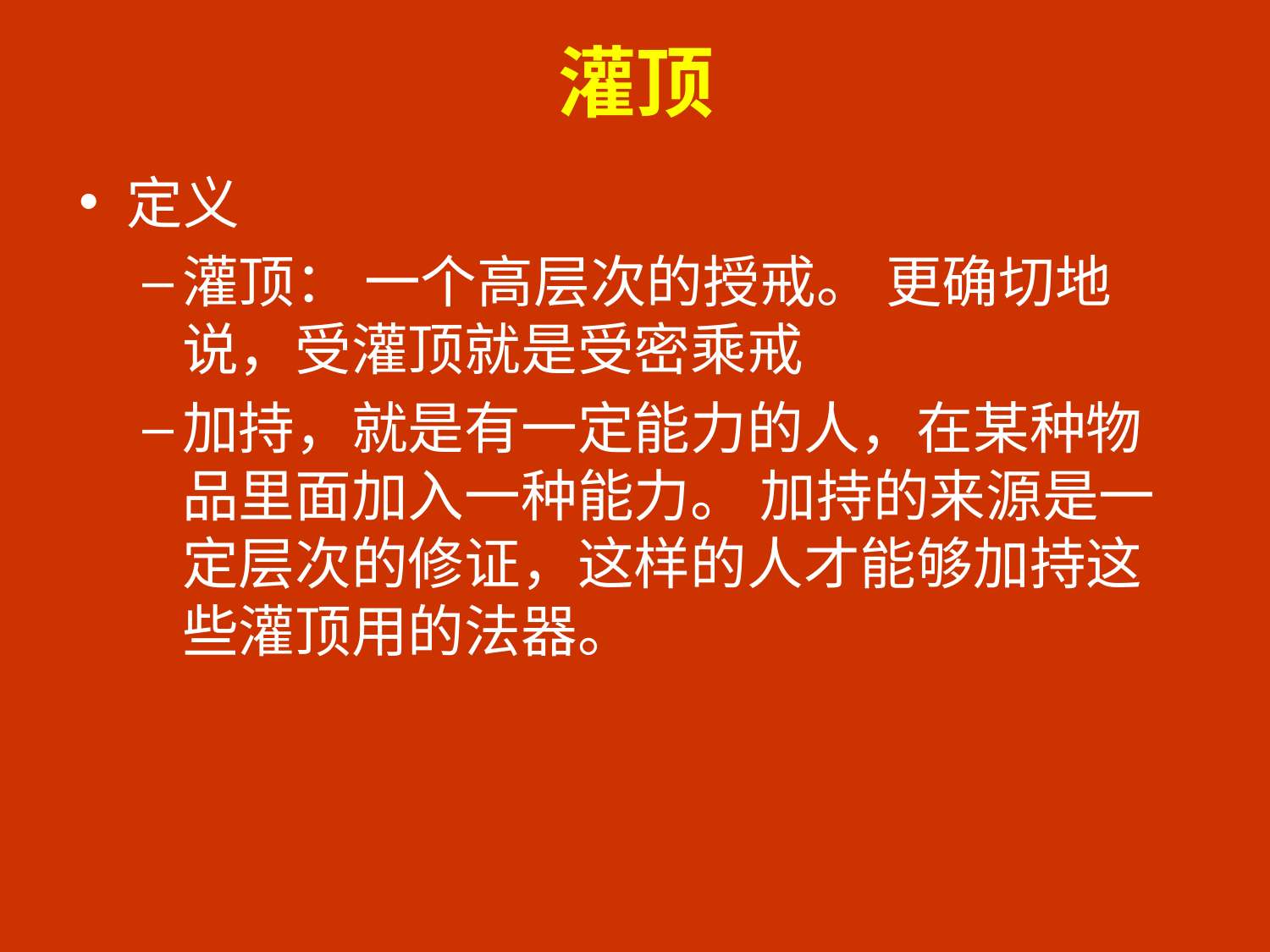

# 灌顶
定义
灌顶： 一个高层次的授戒。 更确切地说，受灌顶就是受密乘戒
加持，就是有一定能力的人，在某种物品里面加入一种能力。 加持的来源是一定层次的修证，这样的人才能够加持这些灌顶用的法器。